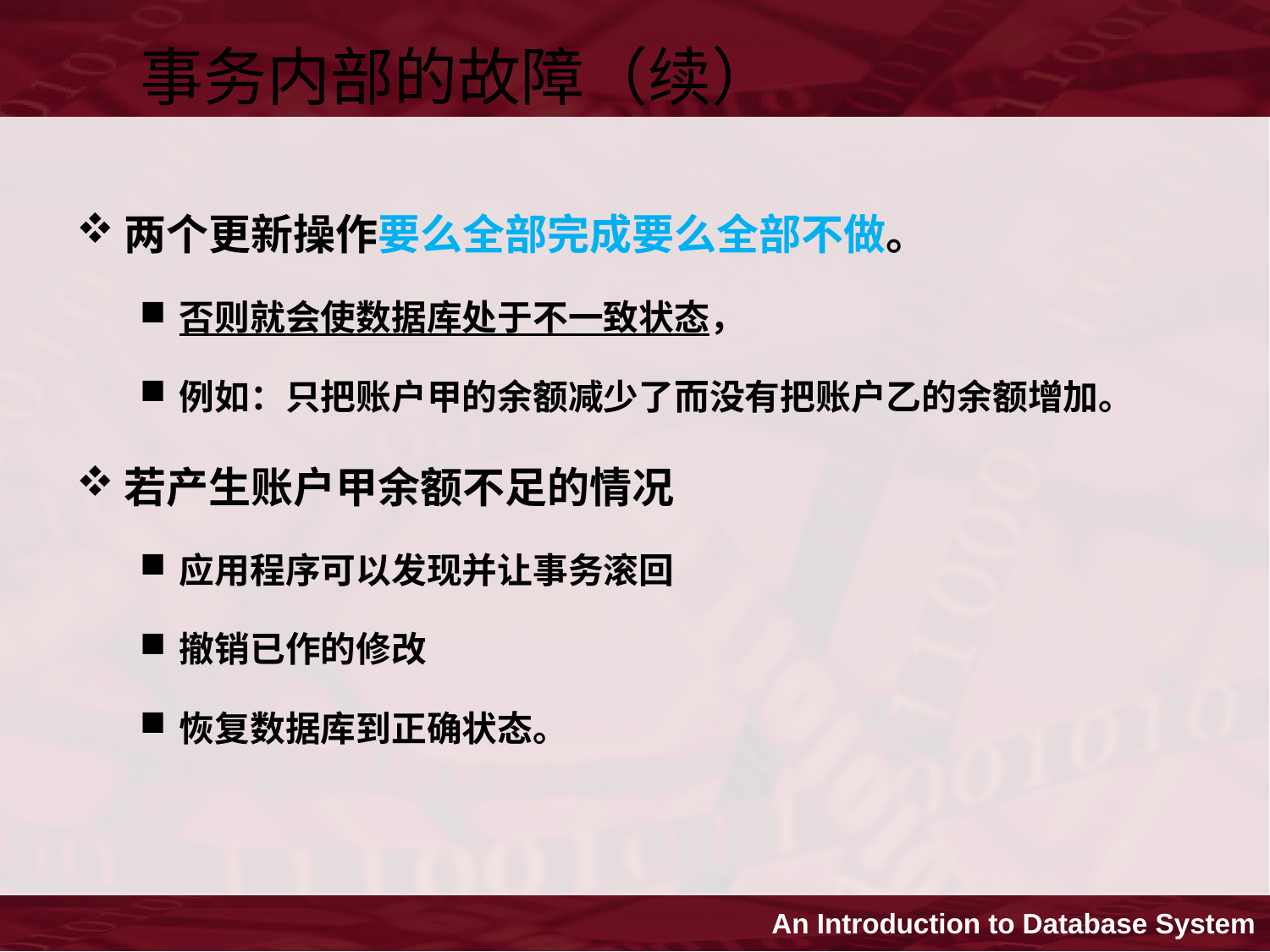

事务内部的故障（续）
两个更新操作要么全部完成要么全部不做。
否则就会使数据库处于不一致状态，
例如：只把账户甲的余额减少了而没有把账户乙的余额增加。
若产生账户甲余额不足的情况
应用程序可以发现并让事务滚回
撤销已作的修改
恢复数据库到正确状态。